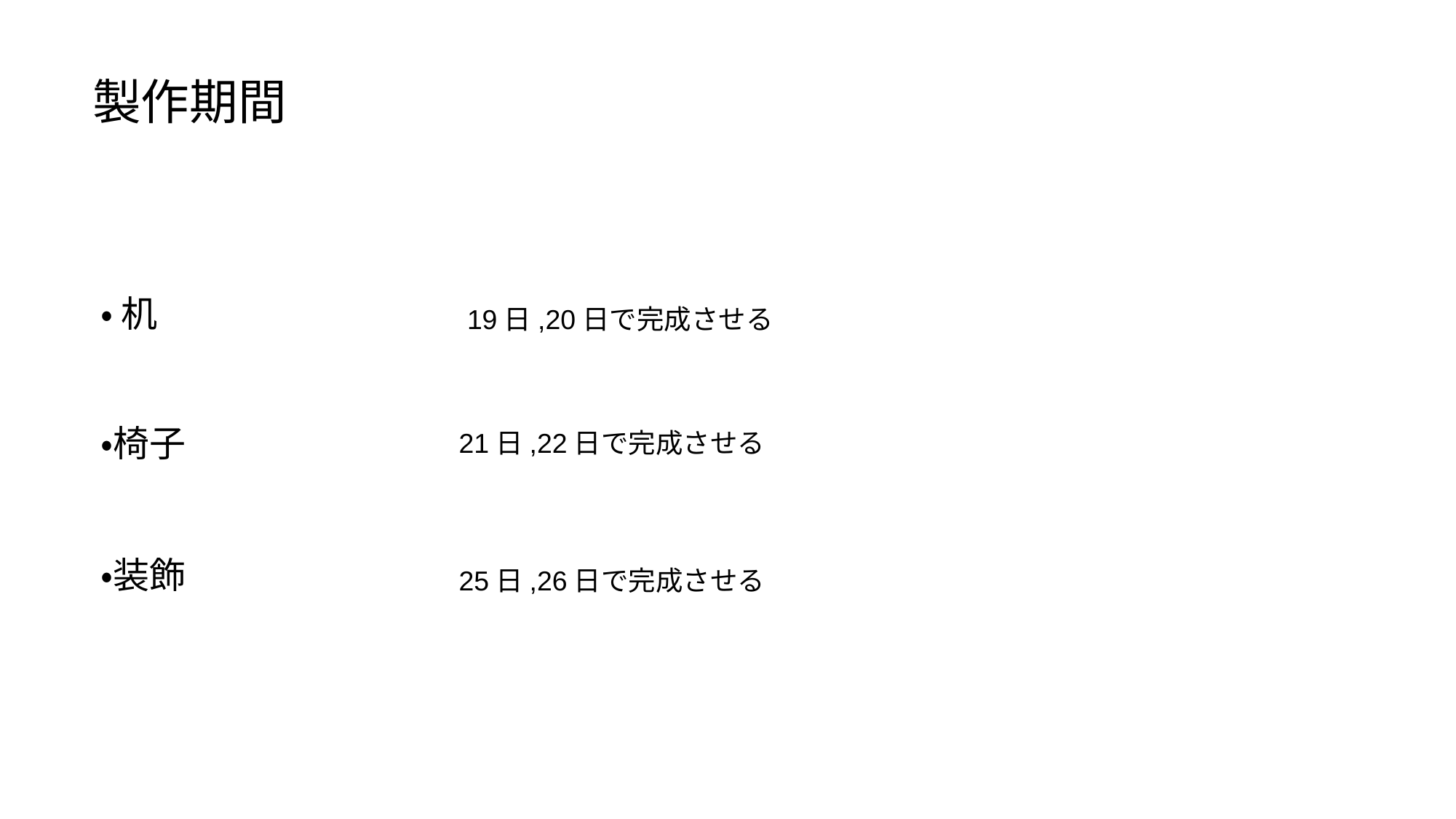

製作期間
・ 机
19日,20日で完成させる
・椅子
21日,22日で完成させる
・装飾
25日,26日で完成させる